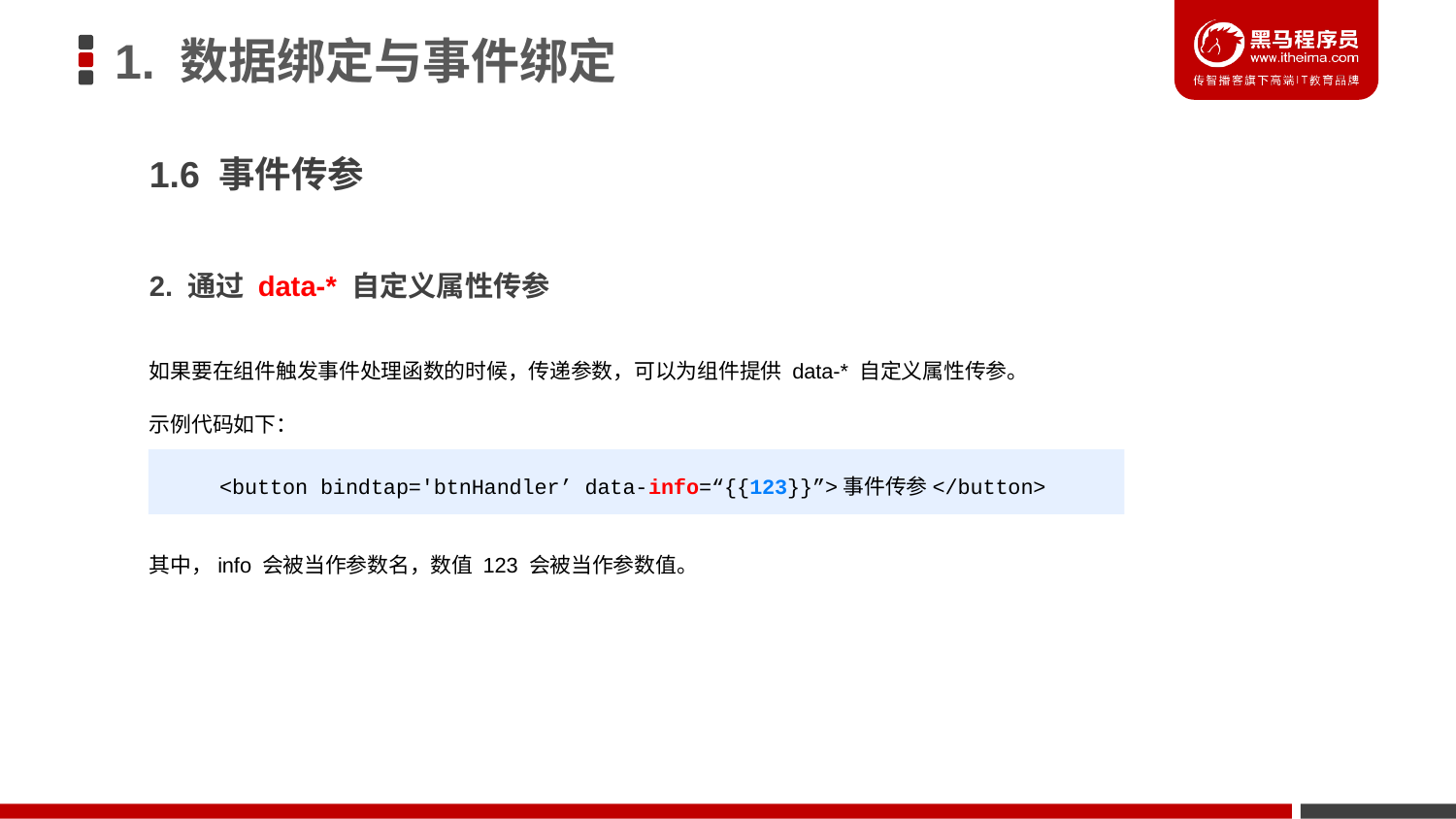

# 1. 数据绑定与事件绑定
1.6 事件传参
2. 通过 data-* 自定义属性传参
如果要在组件触发事件处理函数的时候，传递参数，可以为组件提供 data-* 自定义属性传参。
示例代码如下：

<button bindtap='btnHandler’ data-info=“{{123}}”>事件传参</button>
其中，info 会被当作参数名，数值 123 会被当作参数值。